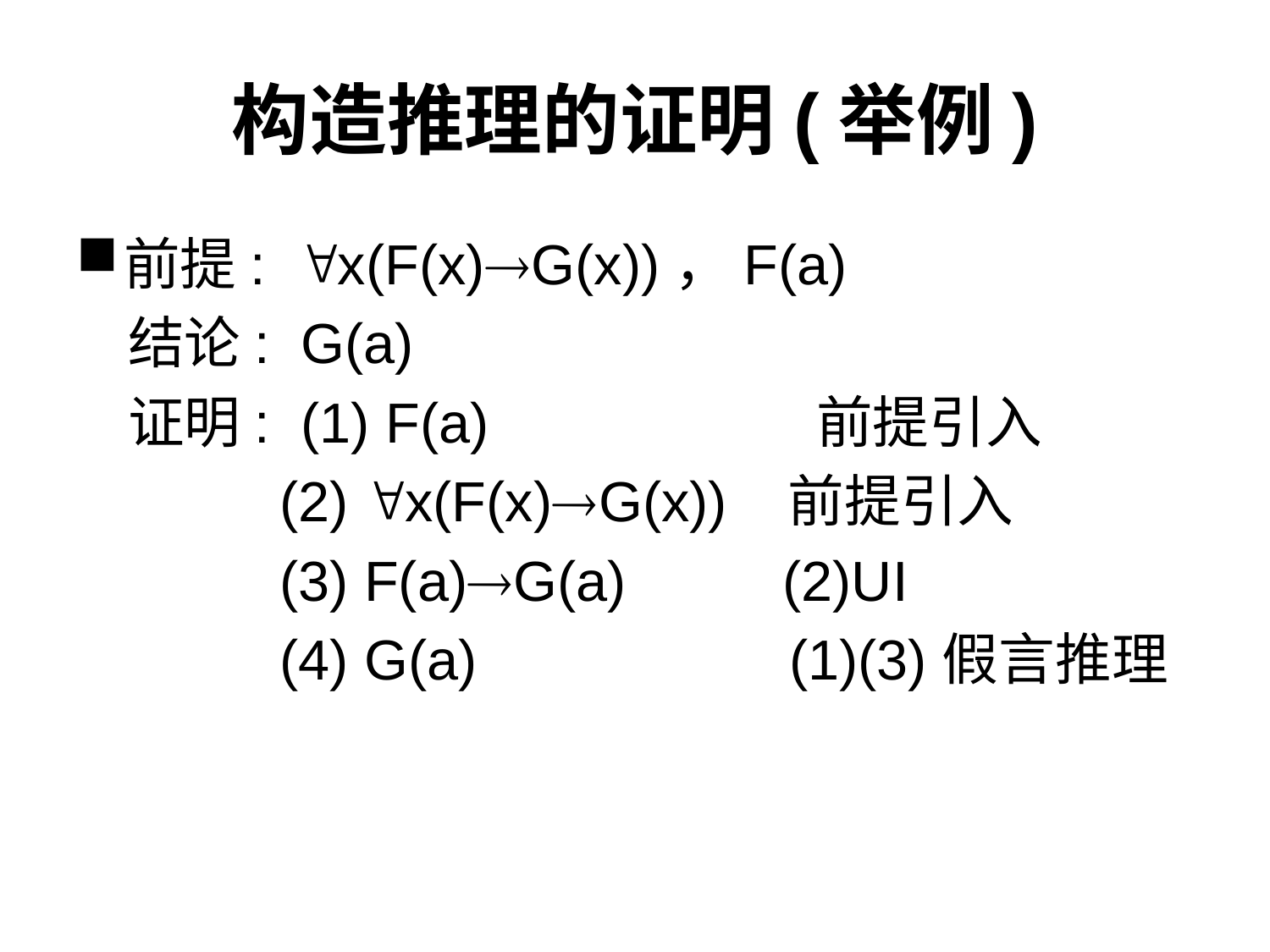

# 构造推理的证明(举例)
前提:  ∀x(F(x)→G(x))，F(a)
   结论:  G(a)
   证明:  (1) F(a)                    前提引入
             (2) ∀x(F(x)→G(x))   前提引入
             (3) F(a)→G(a)          (2)UI
             (4) G(a)                    (1)(3)假言推理
46